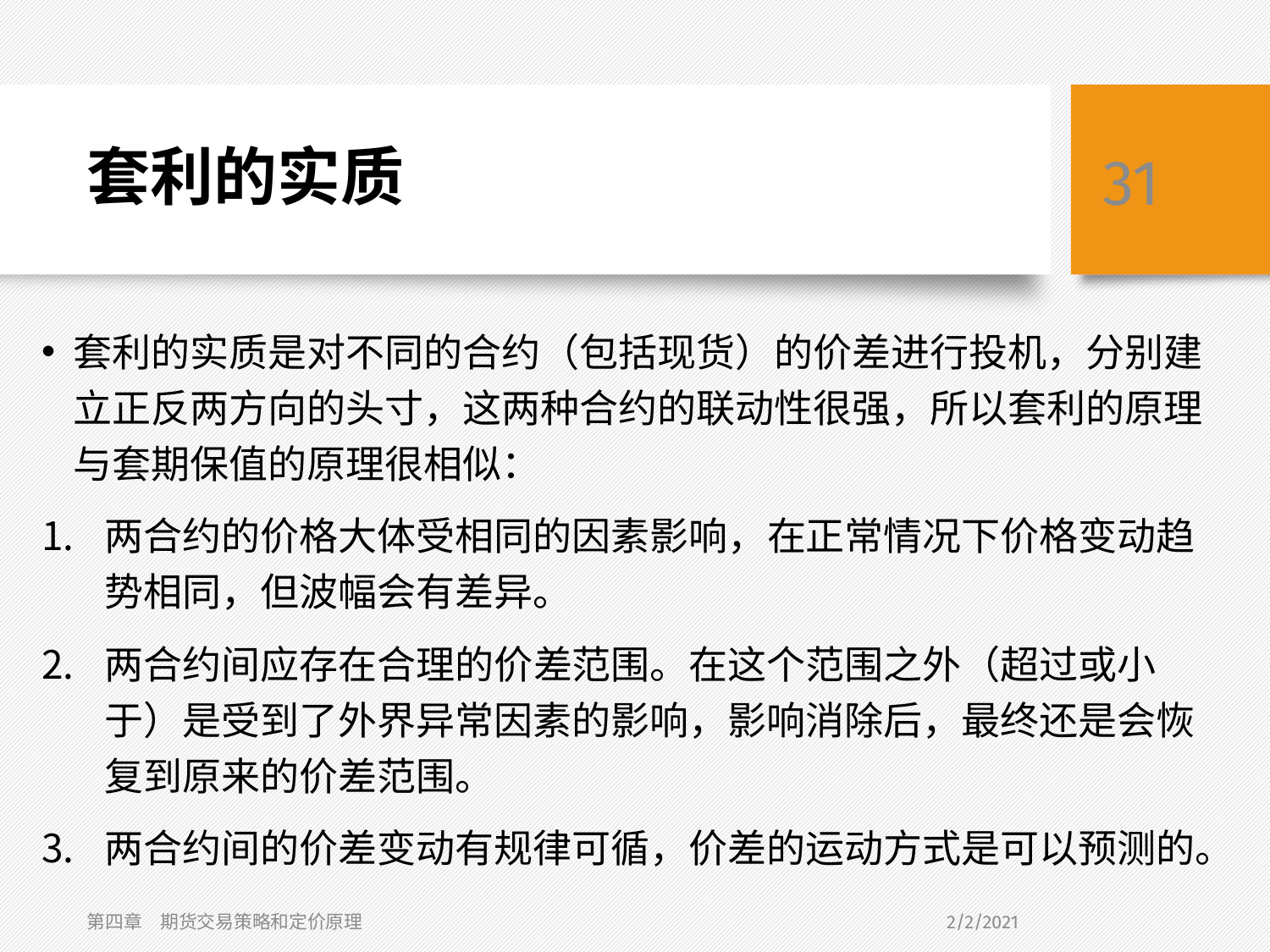

# 套利的实质
31
套利的实质是对不同的合约（包括现货）的价差进行投机，分别建立正反两方向的头寸，这两种合约的联动性很强，所以套利的原理与套期保值的原理很相似：
两合约的价格大体受相同的因素影响，在正常情况下价格变动趋势相同，但波幅会有差异。
两合约间应存在合理的价差范围。在这个范围之外（超过或小于）是受到了外界异常因素的影响，影响消除后，最终还是会恢复到原来的价差范围。
两合约间的价差变动有规律可循，价差的运动方式是可以预测的。

2/2/2021
第四章　期货交易策略和定价原理